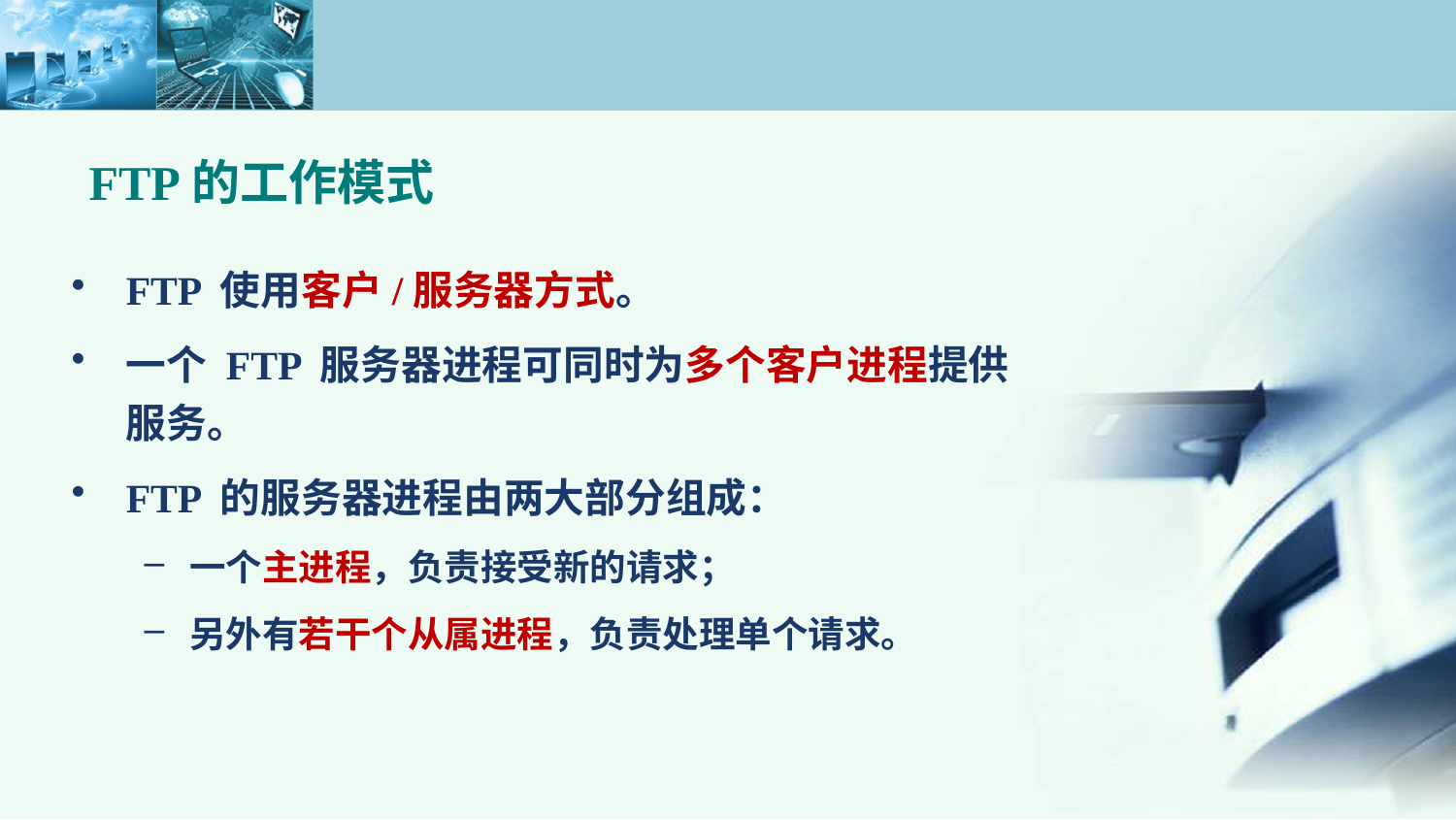

# FTP的工作模式
FTP 使用客户/服务器方式。
一个 FTP 服务器进程可同时为多个客户进程提供服务。
FTP 的服务器进程由两大部分组成：
一个主进程，负责接受新的请求；
另外有若干个从属进程，负责处理单个请求。